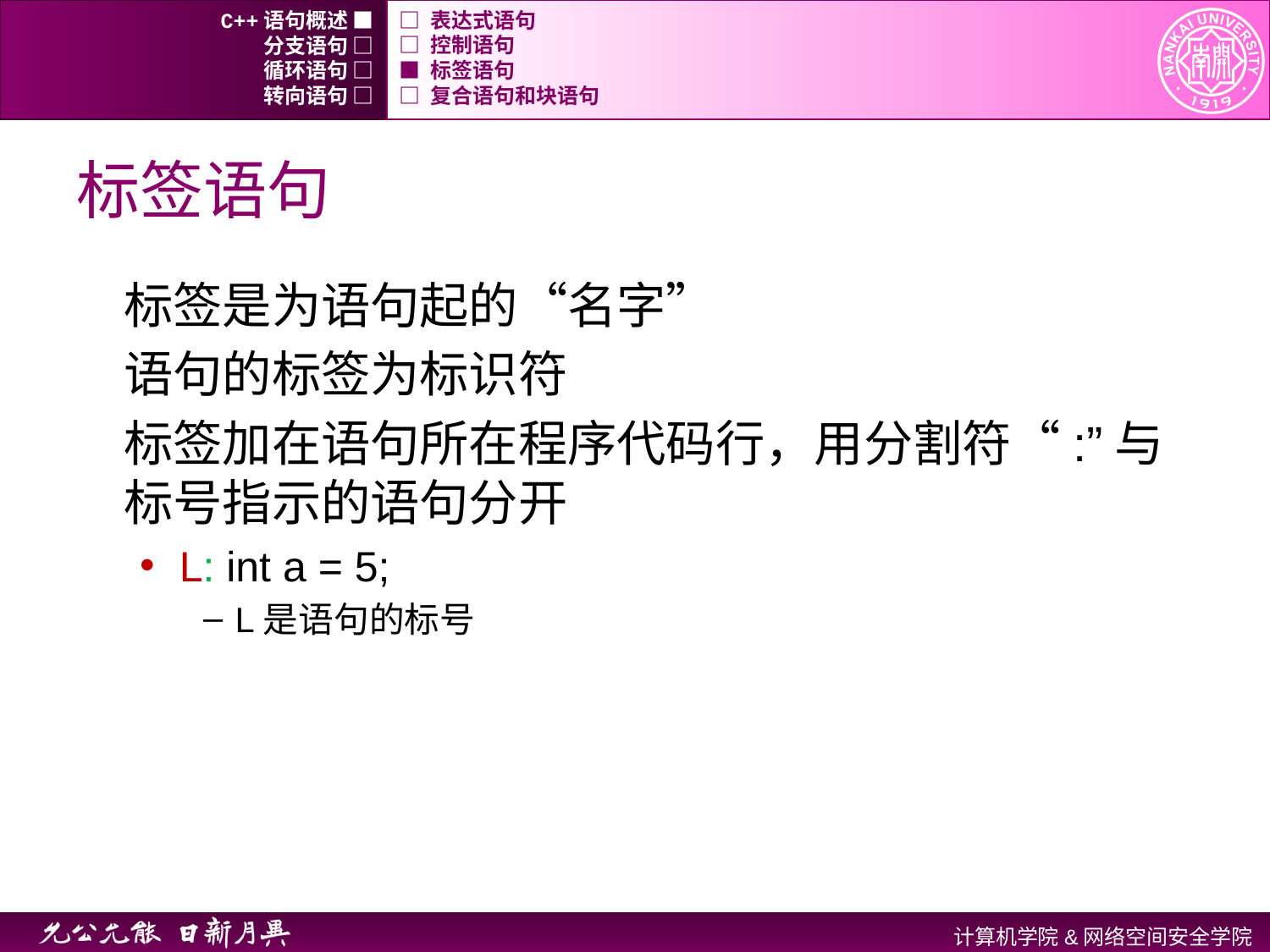

C++语句概述 ■
□ 表达式语句
分支语句 □
□ 控制语句
循环语句 □
■ 标签语句
转向语句 □
□ 复合语句和块语句
# 标签语句
标签是为语句起的“名字”
语句的标签为标识符
标签加在语句所在程序代码行，用分割符“:”与标号指示的语句分开
L: int a = 5;
L是语句的标号